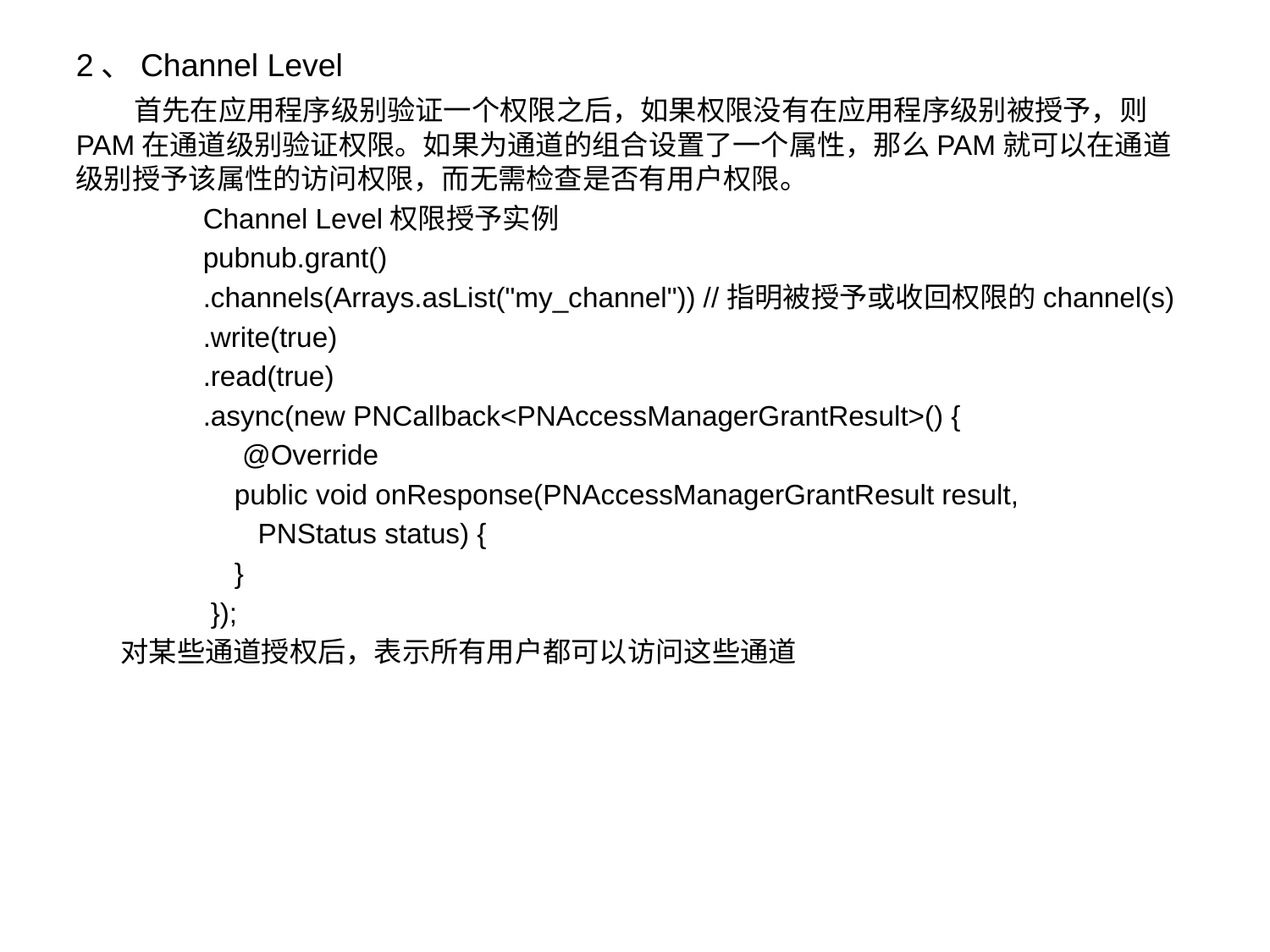

2、Channel Level
       首先在应用程序级别验证一个权限之后，如果权限没有在应用程序级别被授予，则PAM在通道级别验证权限。如果为通道的组合设置了一个属性，那么PAM就可以在通道级别授予该属性的访问权限，而无需检查是否有用户权限。
	Channel Level权限授予实例
	pubnub.grant()
    	.channels(Arrays.asList("my_channel")) //指明被授予或收回权限的channel(s)
    	.write(true)
    	.read(true)
    	.async(new PNCallback<PNAccessManagerGrantResult>() {
       	     @Override
        	    public void onResponse(PNAccessManagerGrantResult result,
	       PNStatus status) {
        	    }
   	 });
      对某些通道授权后，表示所有用户都可以访问这些通道